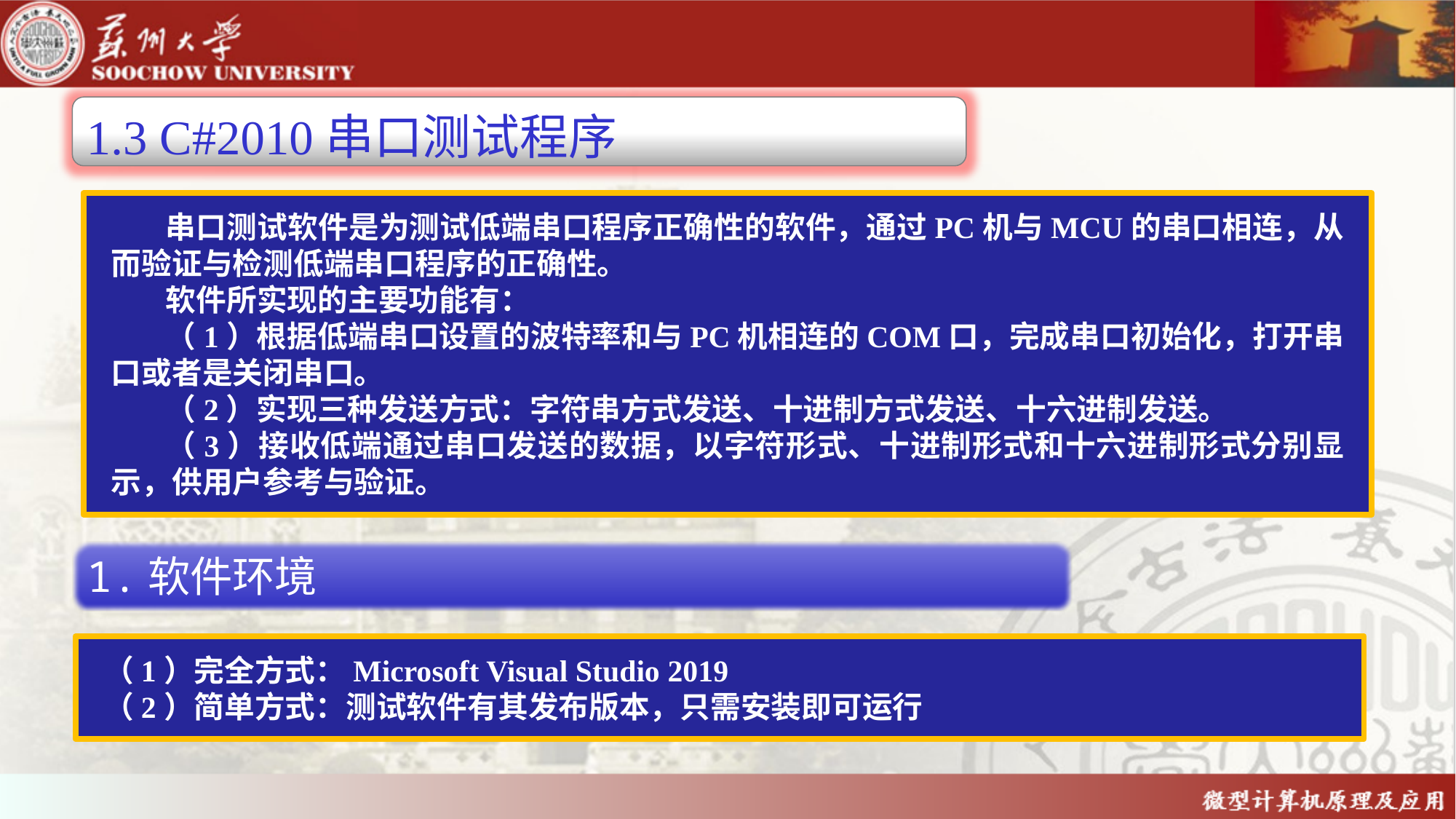

1.3 C#2010串口测试程序
串口测试软件是为测试低端串口程序正确性的软件，通过PC机与MCU的串口相连，从而验证与检测低端串口程序的正确性。
软件所实现的主要功能有：
（1）根据低端串口设置的波特率和与PC机相连的COM口，完成串口初始化，打开串口或者是关闭串口。
（2）实现三种发送方式：字符串方式发送、十进制方式发送、十六进制发送。
（3）接收低端通过串口发送的数据，以字符形式、十进制形式和十六进制形式分别显示，供用户参考与验证。
1.软件环境
（1）完全方式：Microsoft Visual Studio 2019
（2）简单方式：测试软件有其发布版本，只需安装即可运行